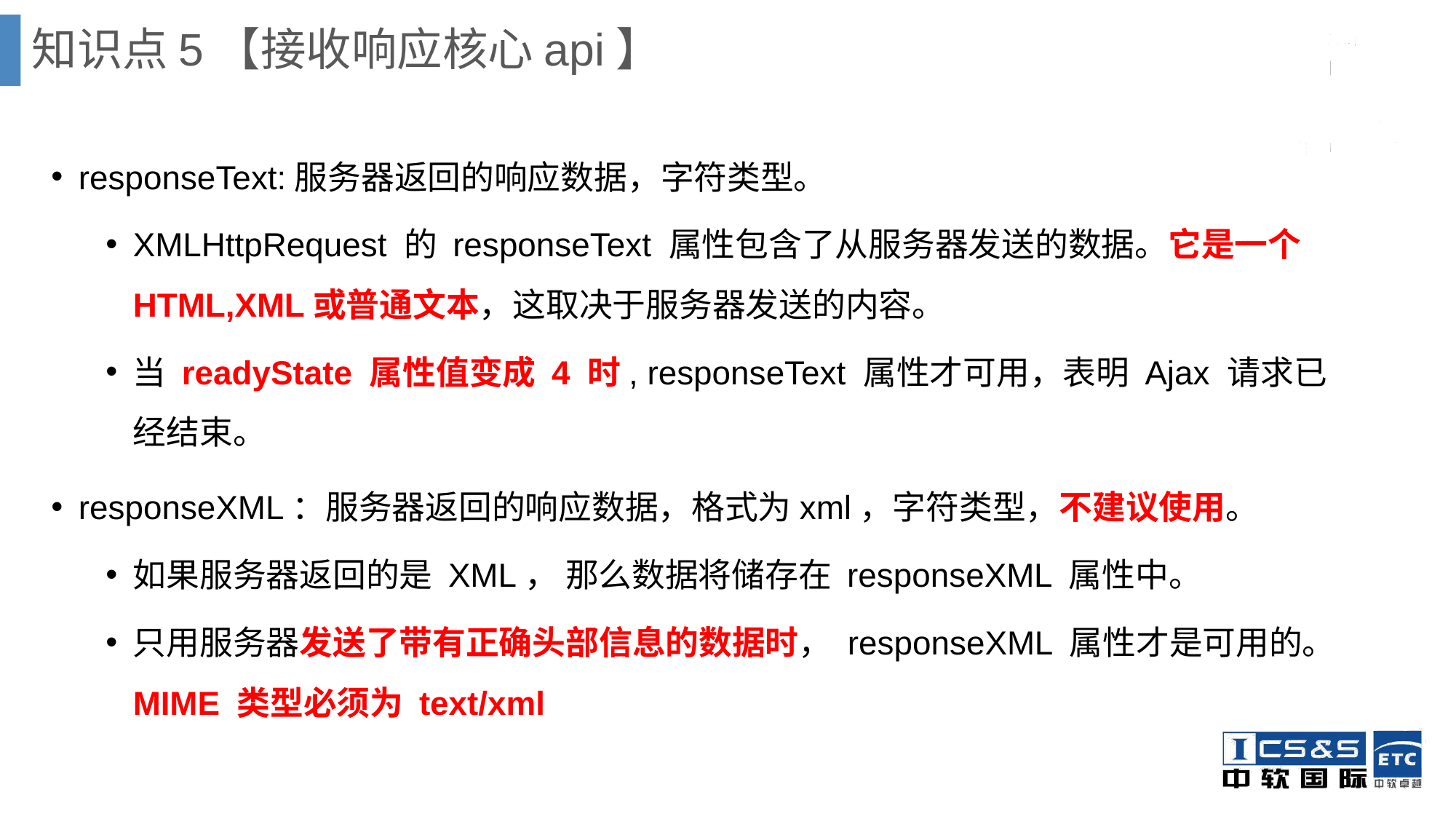

知识点5【接收响应核心api】
responseText:服务器返回的响应数据，字符类型。
XMLHttpRequest 的 responseText 属性包含了从服务器发送的数据。它是一个HTML,XML或普通文本，这取决于服务器发送的内容。
当 readyState 属性值变成 4 时, responseText 属性才可用，表明 Ajax 请求已经结束。
responseXML：服务器返回的响应数据，格式为xml，字符类型，不建议使用。
如果服务器返回的是 XML， 那么数据将储存在 responseXML 属性中。
只用服务器发送了带有正确头部信息的数据时， responseXML 属性才是可用的。 MIME 类型必须为 text/xml